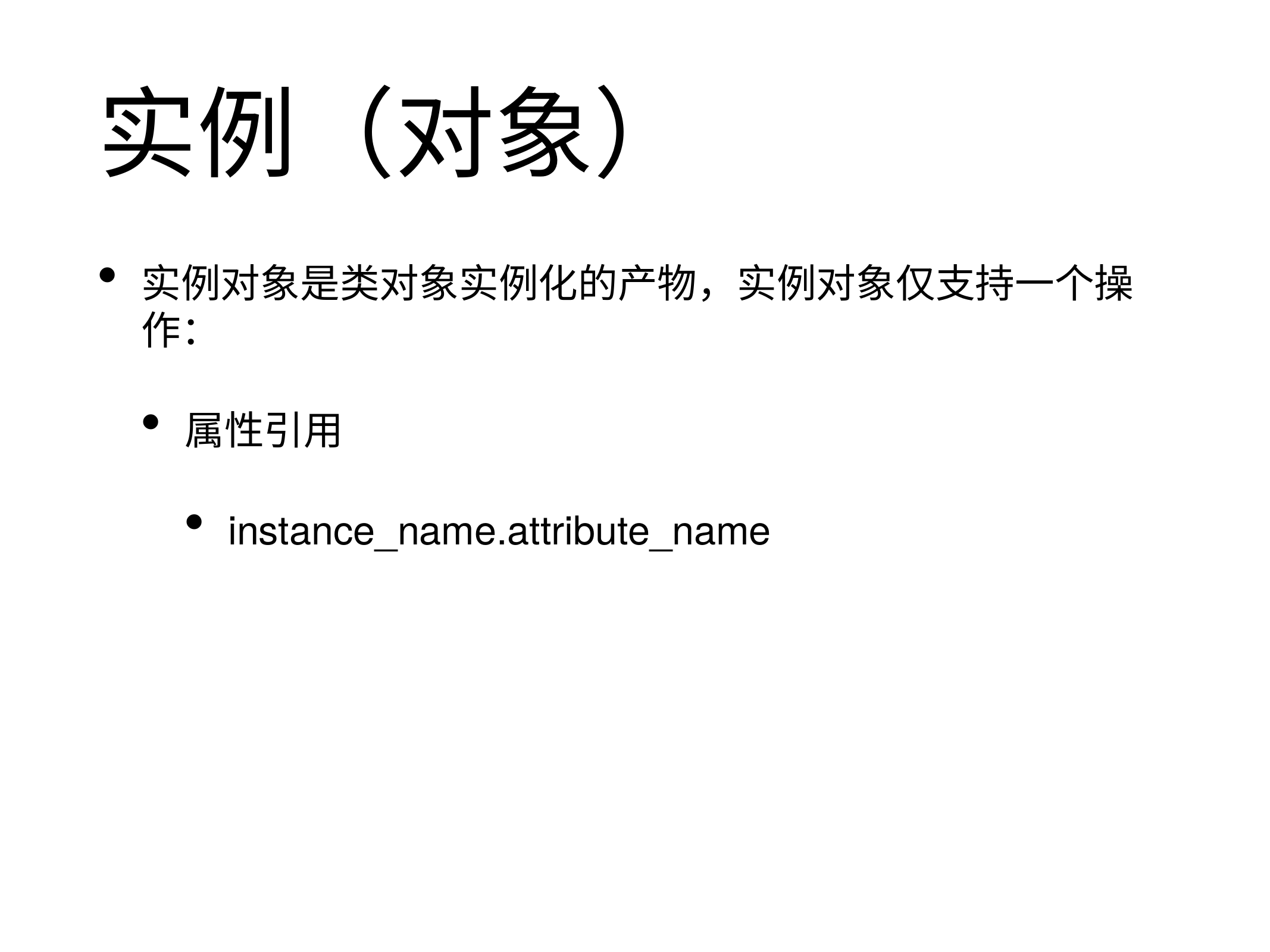

# 实例（对象）
实例对象是类对象实例化的产物，实例对象仅支持一个操作：
属性引用
instance_name.attribute_name